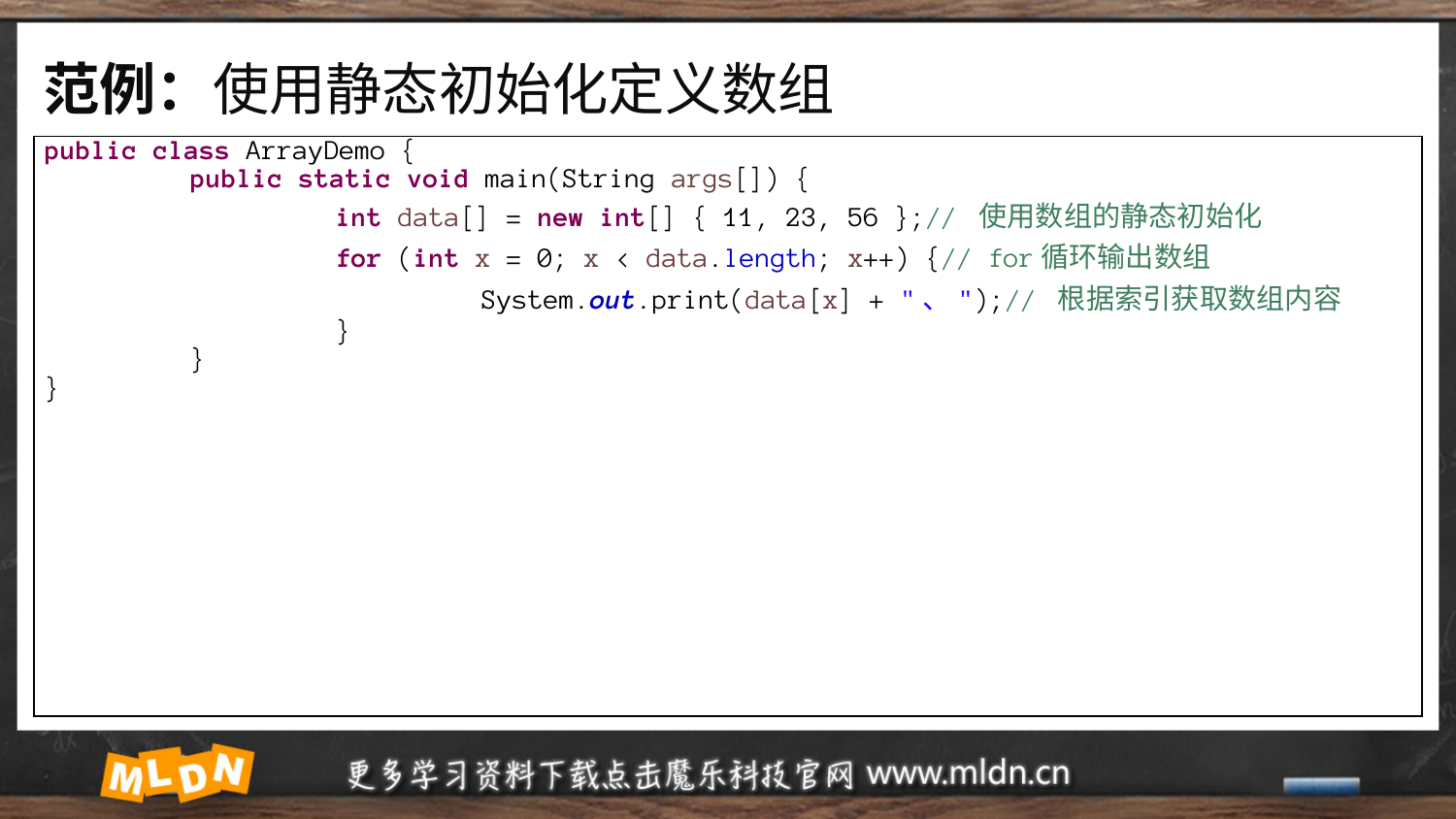

# 范例：使用静态初始化定义数组
| public class ArrayDemo { public static void main(String args[]) { int data[] = new int[] { 11, 23, 56 };// 使用数组的静态初始化 for (int x = 0; x < data.length; x++) {// for循环输出数组 System.out.print(data[x] + "、");// 根据索引获取数组内容 } } } |
| --- |